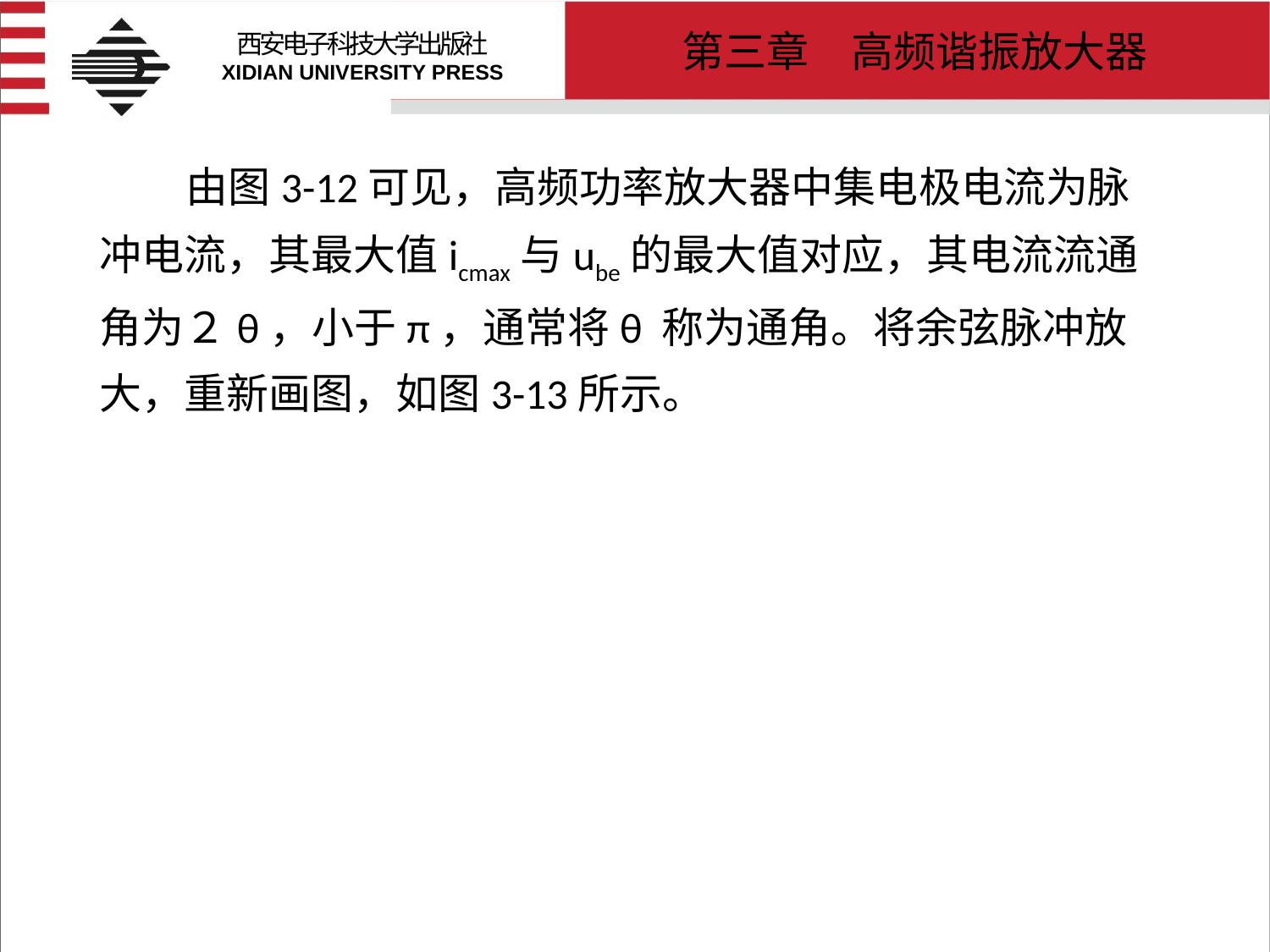

# 由图3-12可见，高频功率放大器中集电极电流为脉冲电流，其最大值icmax与ube的最大值对应，其电流流通角为２θ，小于π，通常将θ 称为通角。将余弦脉冲放大，重新画图，如图3-13所示。